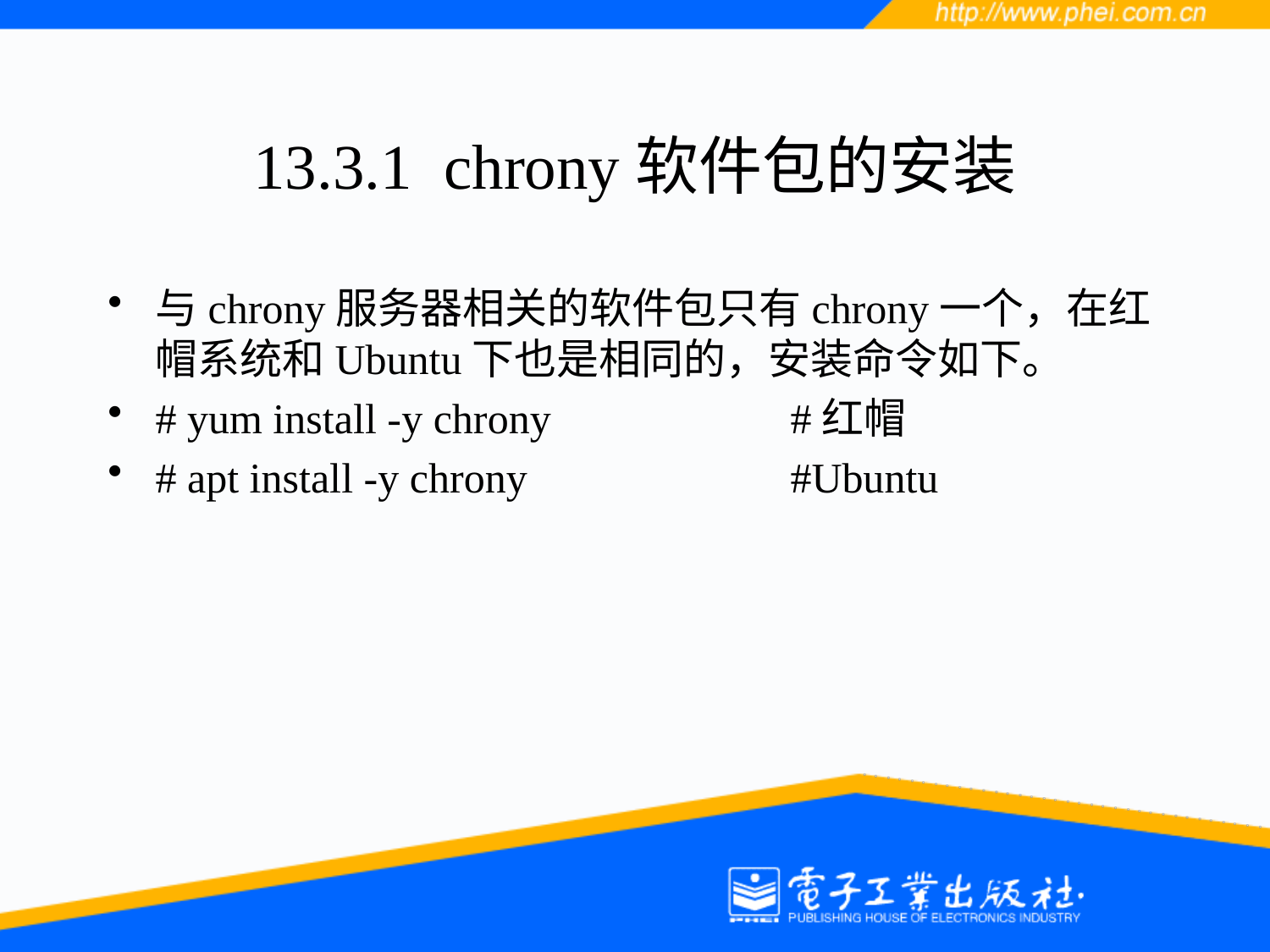

# 13.3.1  chrony软件包的安装
与chrony服务器相关的软件包只有chrony一个，在红帽系统和Ubuntu下也是相同的，安装命令如下。
# yum install -y chrony 		#红帽
# apt install -y chrony 		#Ubuntu